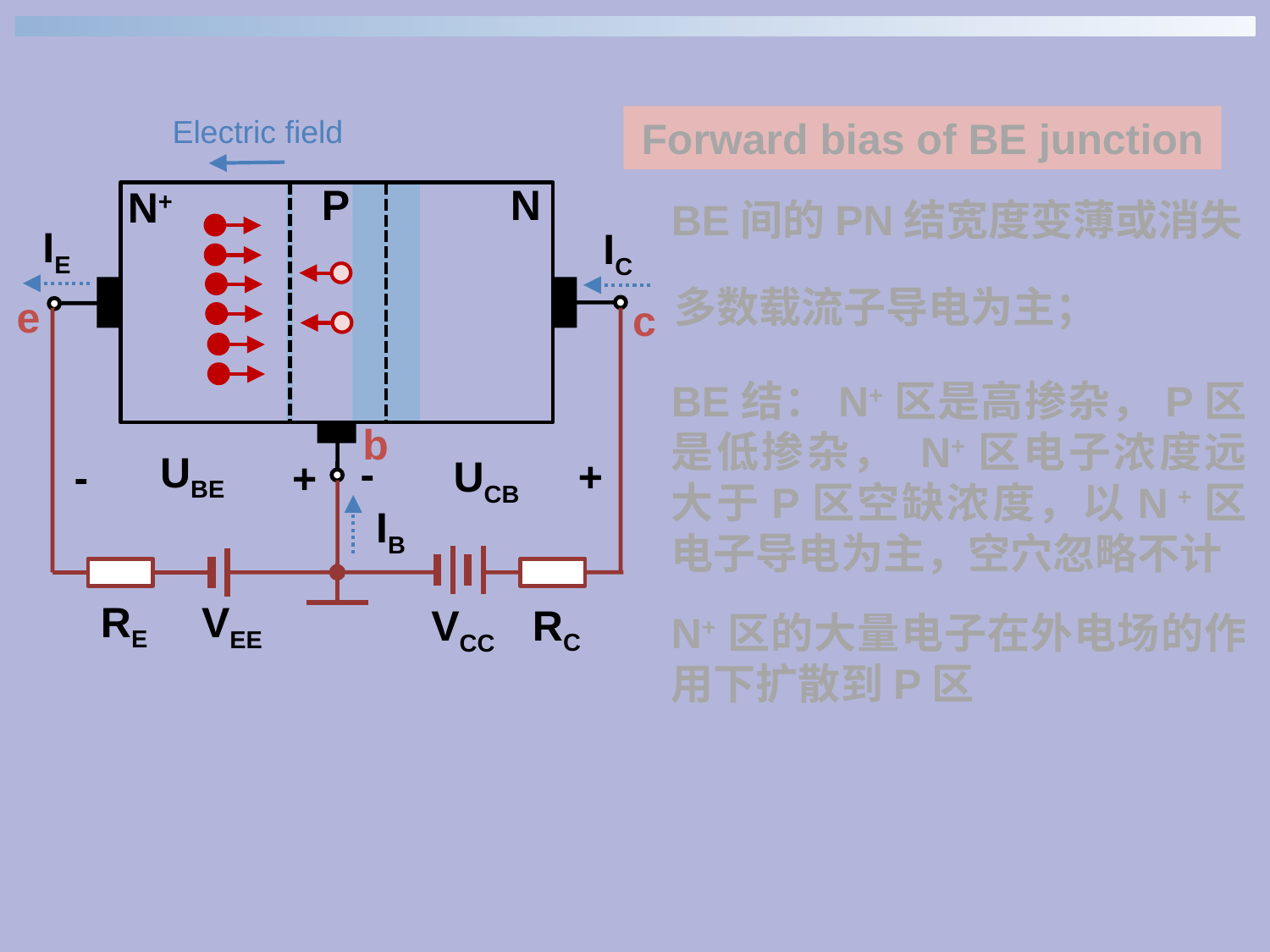

Electric field
Forward bias of BE junction
P
N
N+

e
c

b

IE

IB

RE
VEE
RC
VCC
IC
UBE
-
+
UCB
-
+
BE间的PN结宽度变薄或消失

多数载流子导电为主；
BE结：N+区是高掺杂，P区是低掺杂， N+区电子浓度远大于P区空缺浓度，以N +区电子导电为主，空穴忽略不计

N+区的大量电子在外电场的作用下扩散到P区